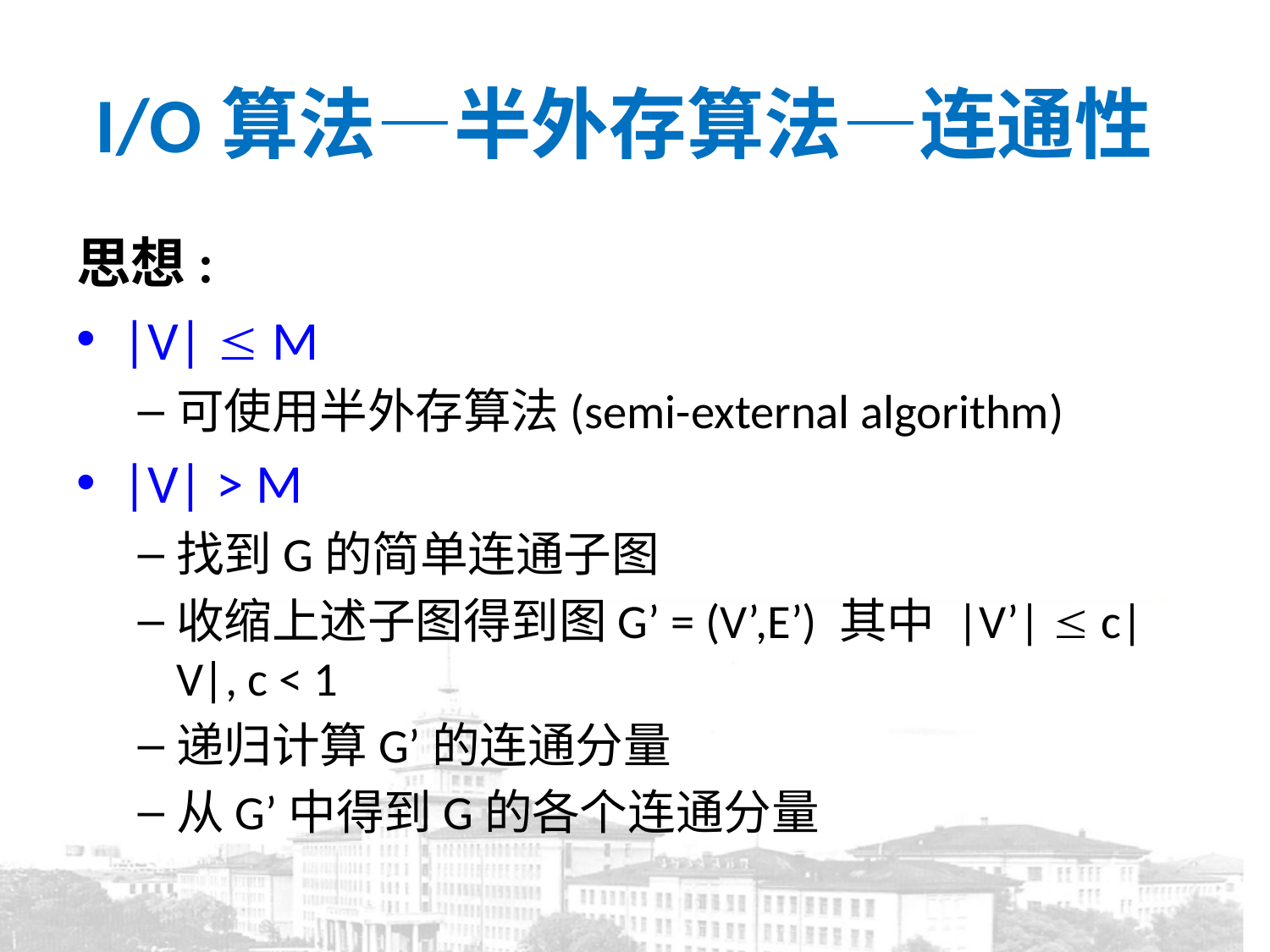

# I/O算法—半外存算法—连通性
思想:
|V| ≤ M
可使用半外存算法(semi-external algorithm)
|V| > M
找到G的简单连通子图
收缩上述子图得到图G’ = (V’,E’) 其中 |V’| ≤ c|V|, c < 1
递归计算G’的连通分量
从G’中得到G的各个连通分量